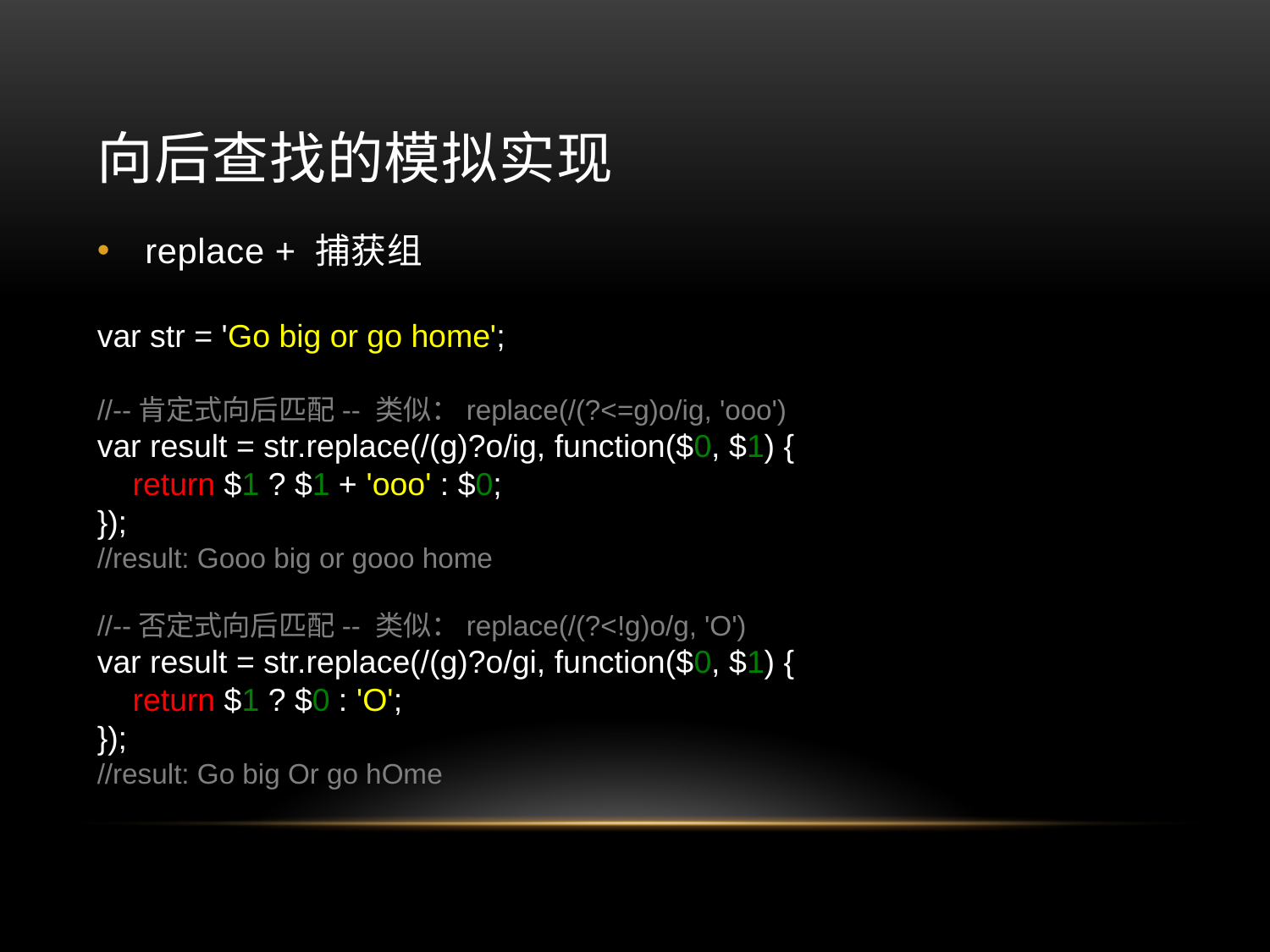

# 向后查找的模拟实现
replace + 捕获组
var str = 'Go big or go home';

//--肯定式向后匹配-- 类似：replace(/(?<=g)o/ig, 'ooo')
var result = str.replace(/(g)?o/ig, function($0, $1) {
    return $1 ? $1 + 'ooo' : $0;
});
//result: Gooo big or gooo home

//--否定式向后匹配-- 类似：replace(/(?<!g)o/g, 'O')
var result = str.replace(/(g)?o/gi, function($0, $1) {
    return $1 ? $0 : 'O';
});
//result: Go big Or go hOme